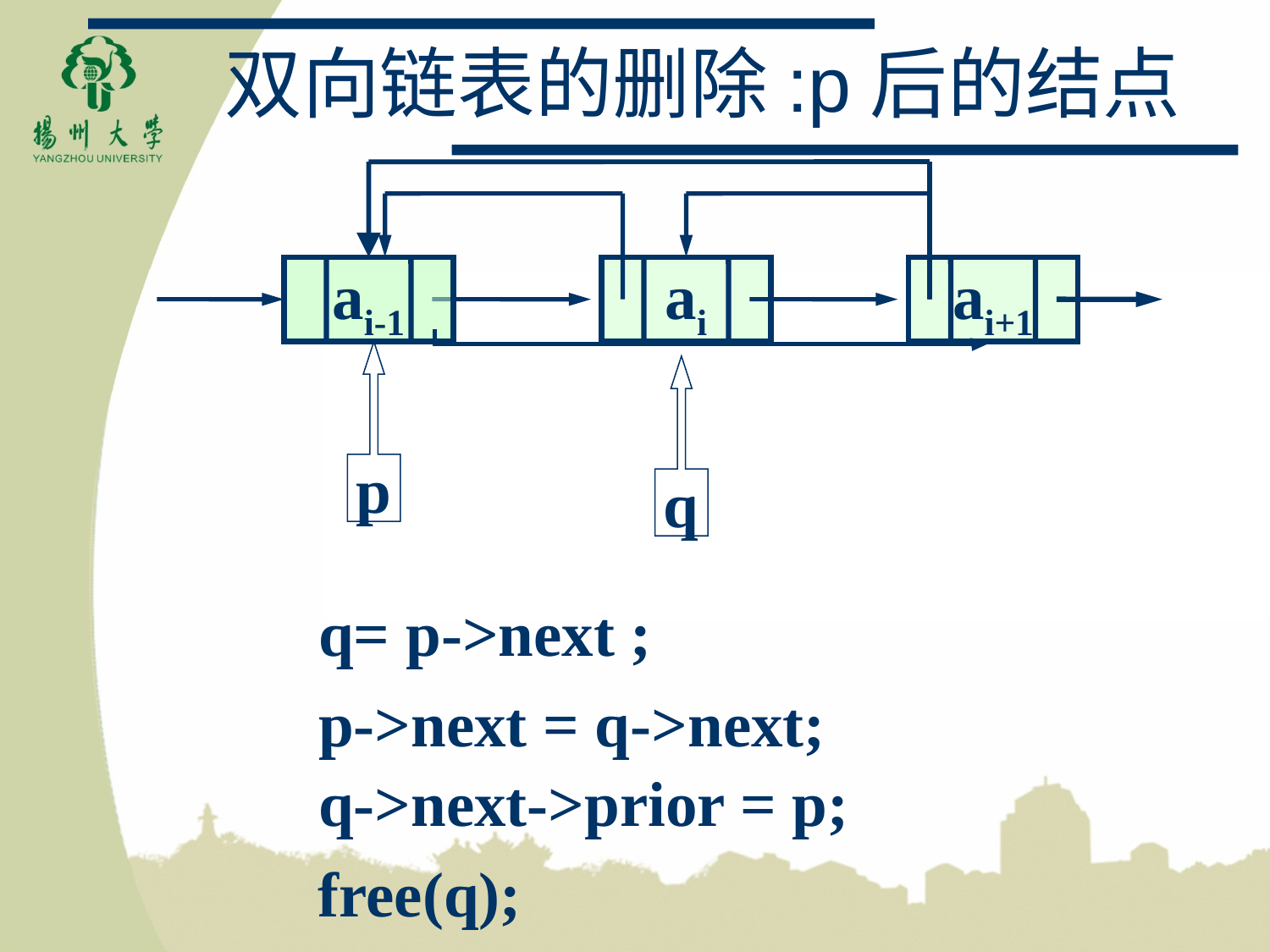

# 双向链表的删除:p后的结点

ai-1

ai-1

ai

ai+1

p
q
q= p->next ;
p->next = q->next;
q->next->prior = p;
free(q);